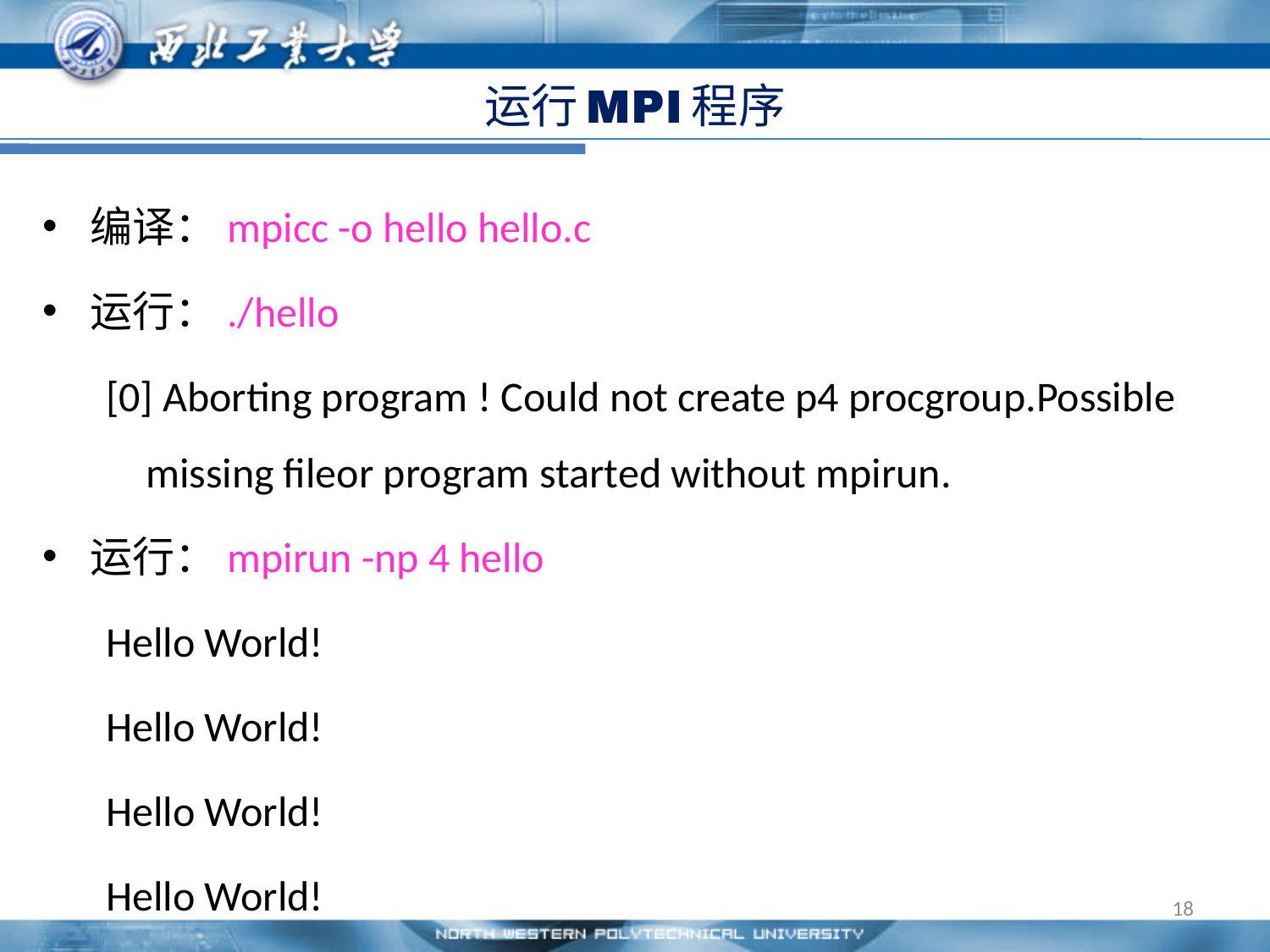

# 运行MPI程序
编译：mpicc -o hello hello.c
运行：./hello
[0] Aborting program ! Could not create p4 procgroup.Possible missing fileor program started without mpirun.
运行：mpirun -np 4 hello
Hello World!
Hello World!
Hello World!
Hello World!
18